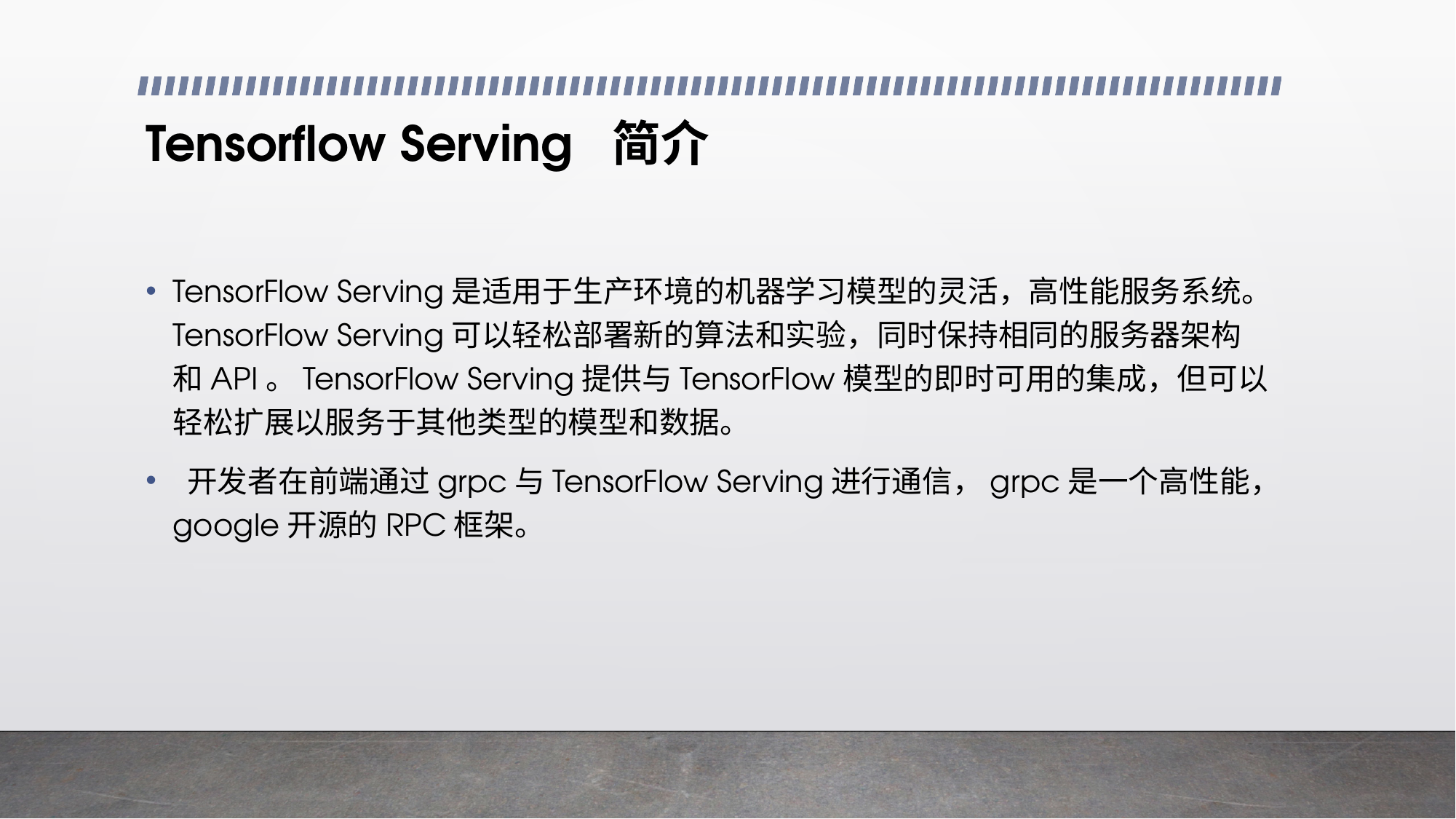

# Tensorflow Serving  简介
TensorFlow Serving是适用于生产环境的机器学习模型的灵活，高性能服务系统。TensorFlow Serving可以轻松部署新的算法和实验，同时保持相同的服务器架构和API。TensorFlow Serving提供与TensorFlow模型的即时可用的集成，但可以轻松扩展以服务于其他类型的模型和数据。
 开发者在前端通过grpc与TensorFlow Serving进行通信，grpc是一个高性能，google开源的RPC框架。